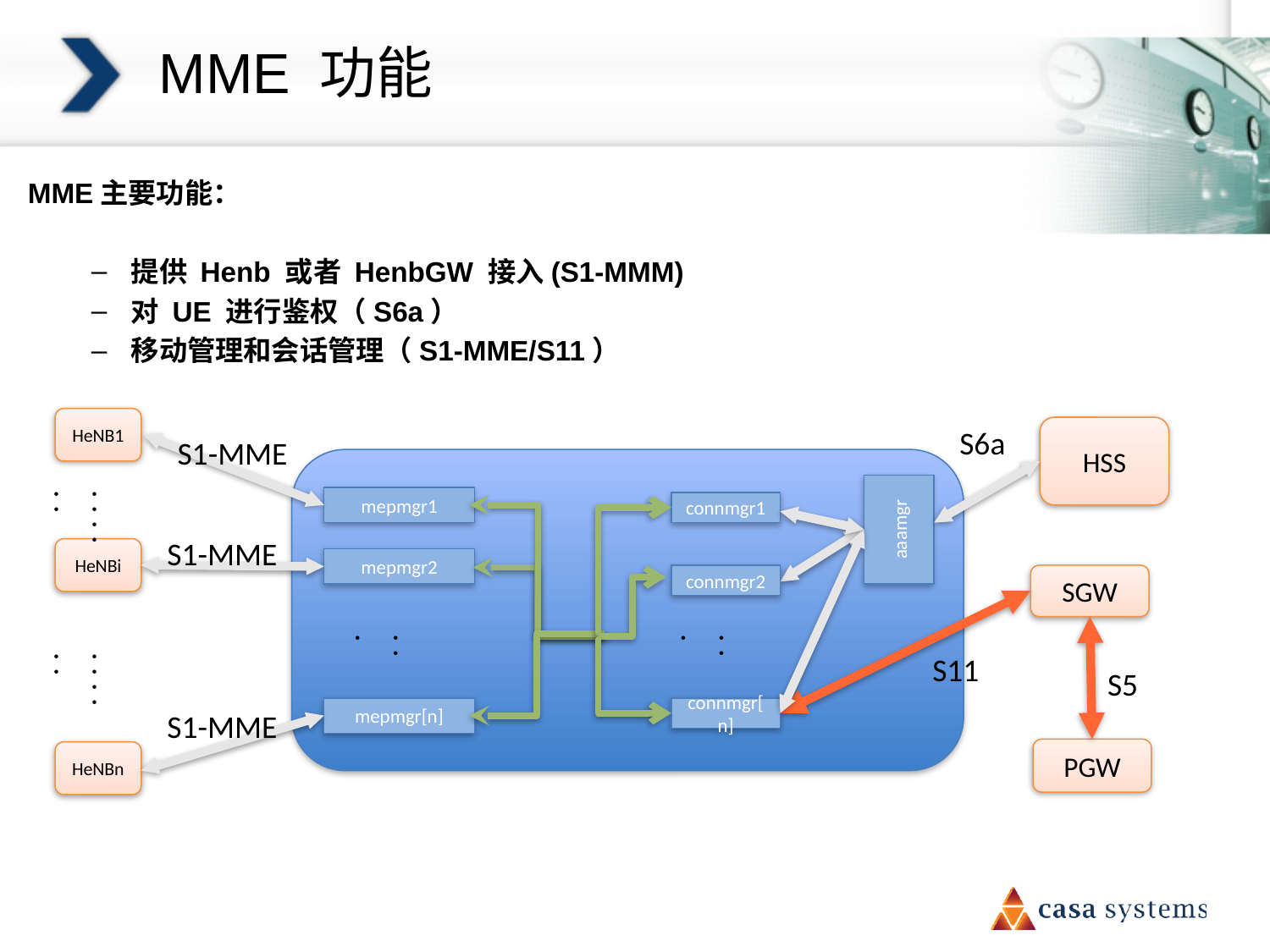

# MME 功能
MME主要功能：

提供 Henb 或者 HenbGW 接入(S1-MMM)
对 UE 进行鉴权（S6a）
移动管理和会话管理（S1-MME/S11）

HeNB1
HSS
S6a
S1-MME

connmgr1
aaamgr
. . . . . .
mepmgr1
S1-MME
connmgr2
HeNBi
mepmgr2
SGW
. . .
. . .
. . . . . .
S11
S5
connmgr[n]
mepmgr[n]
S1-MME
PGW
HeNBn